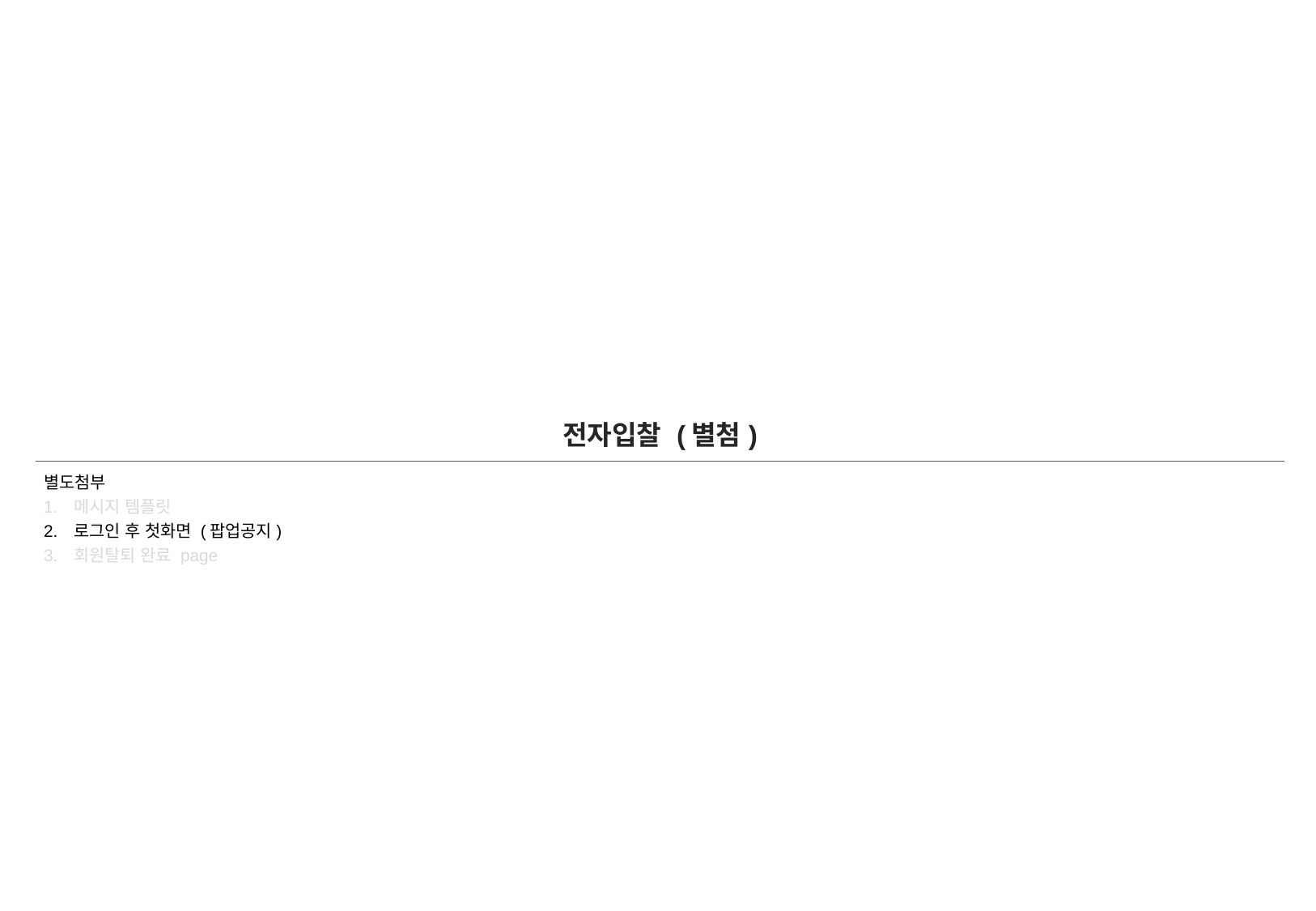

| 전자입찰 (별첨) |
| --- |
| 별도첨부 메시지 템플릿 로그인 후 첫화면 (팝업공지) 회원탈퇴 완료 page |